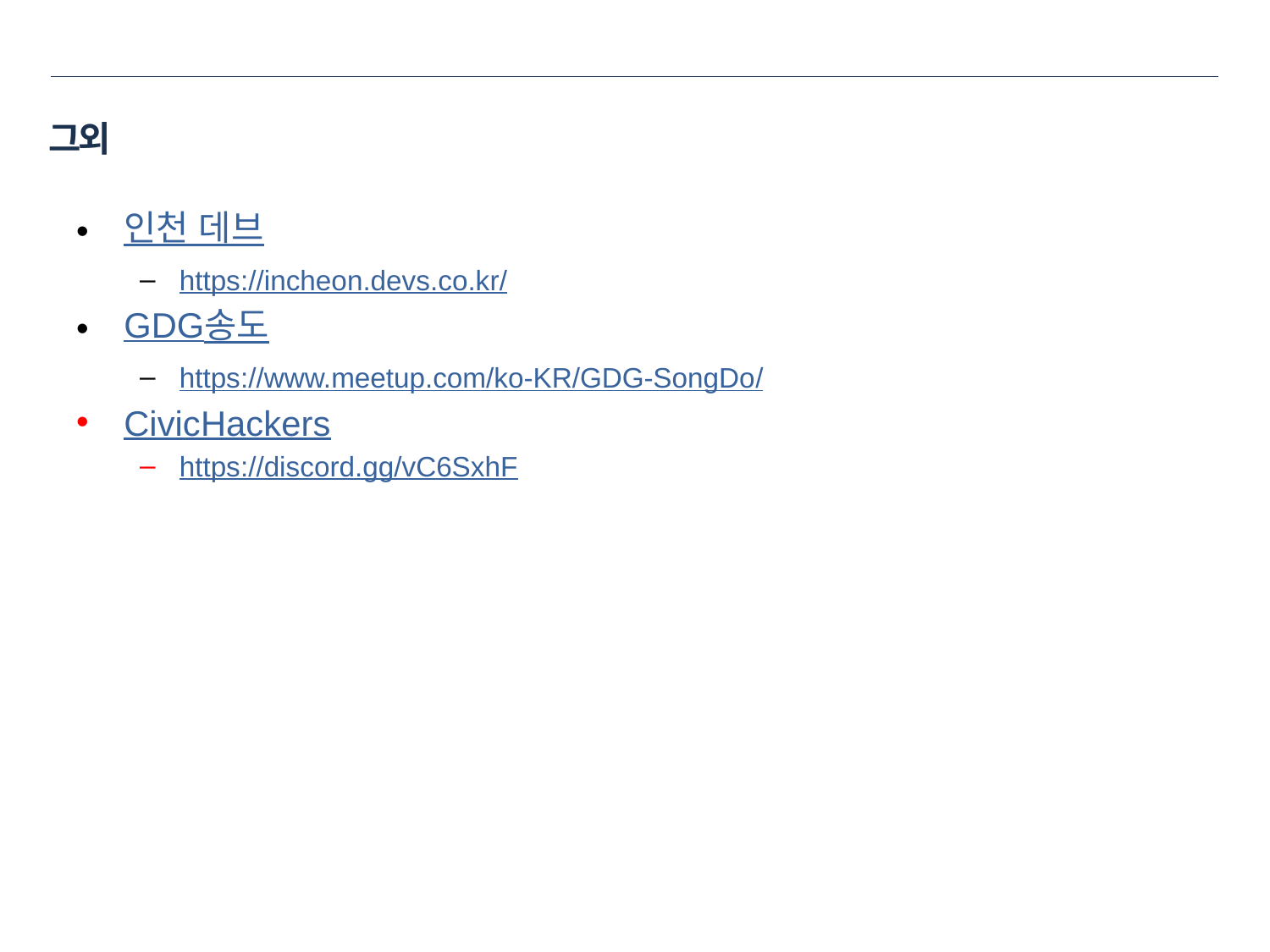

# 그외
인천 데브
https://incheon.devs.co.kr/
GDG송도
https://www.meetup.com/ko-KR/GDG-SongDo/
CivicHackers
https://discord.gg/vC6SxhF